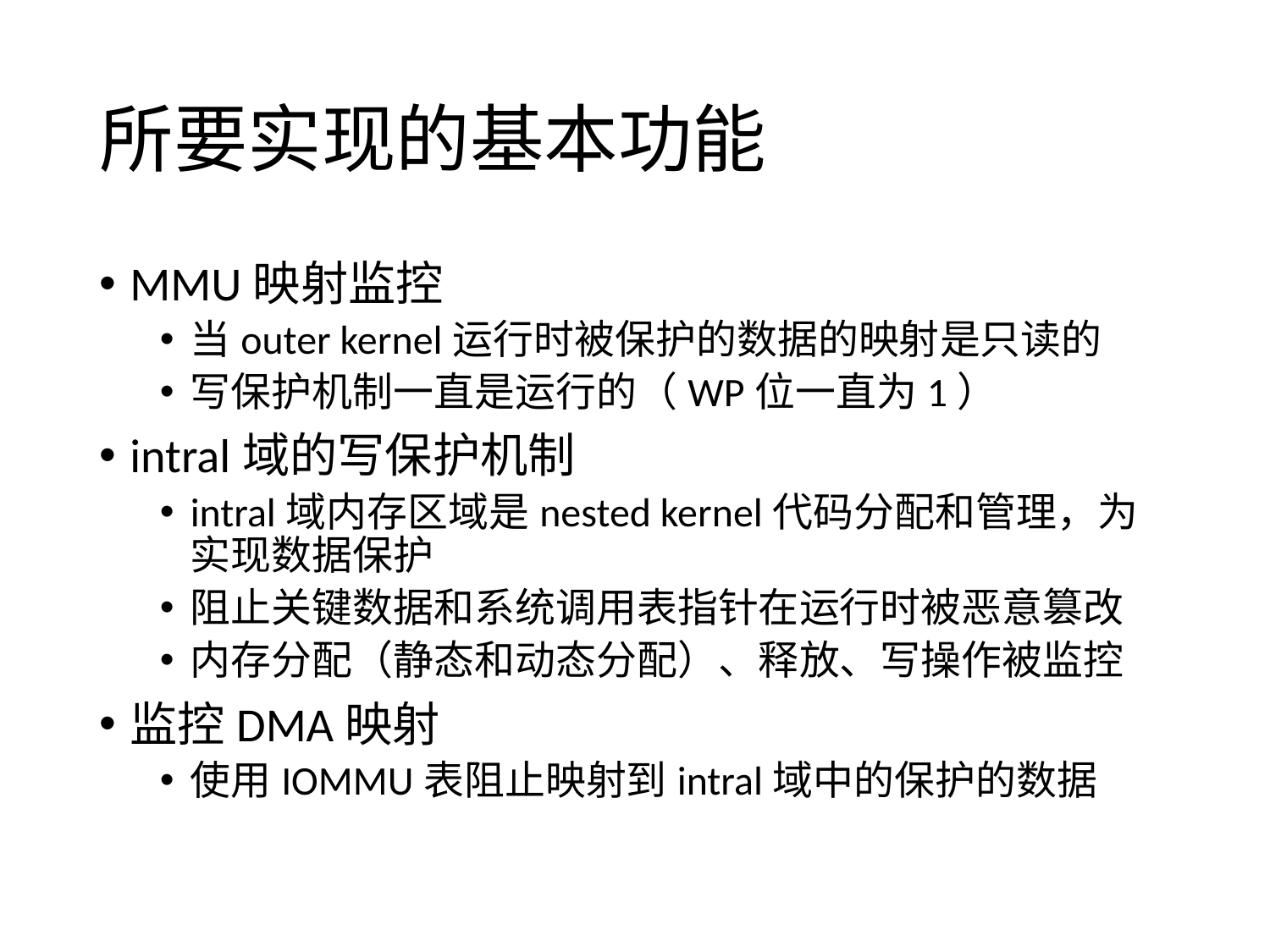

# 所要实现的基本功能
MMU映射监控
当outer kernel运行时被保护的数据的映射是只读的
写保护机制一直是运行的（WP位一直为1）
intral域的写保护机制
intral域内存区域是nested kernel代码分配和管理，为实现数据保护
阻止关键数据和系统调用表指针在运行时被恶意篡改
内存分配（静态和动态分配）、释放、写操作被监控
监控DMA映射
使用IOMMU表阻止映射到intral域中的保护的数据